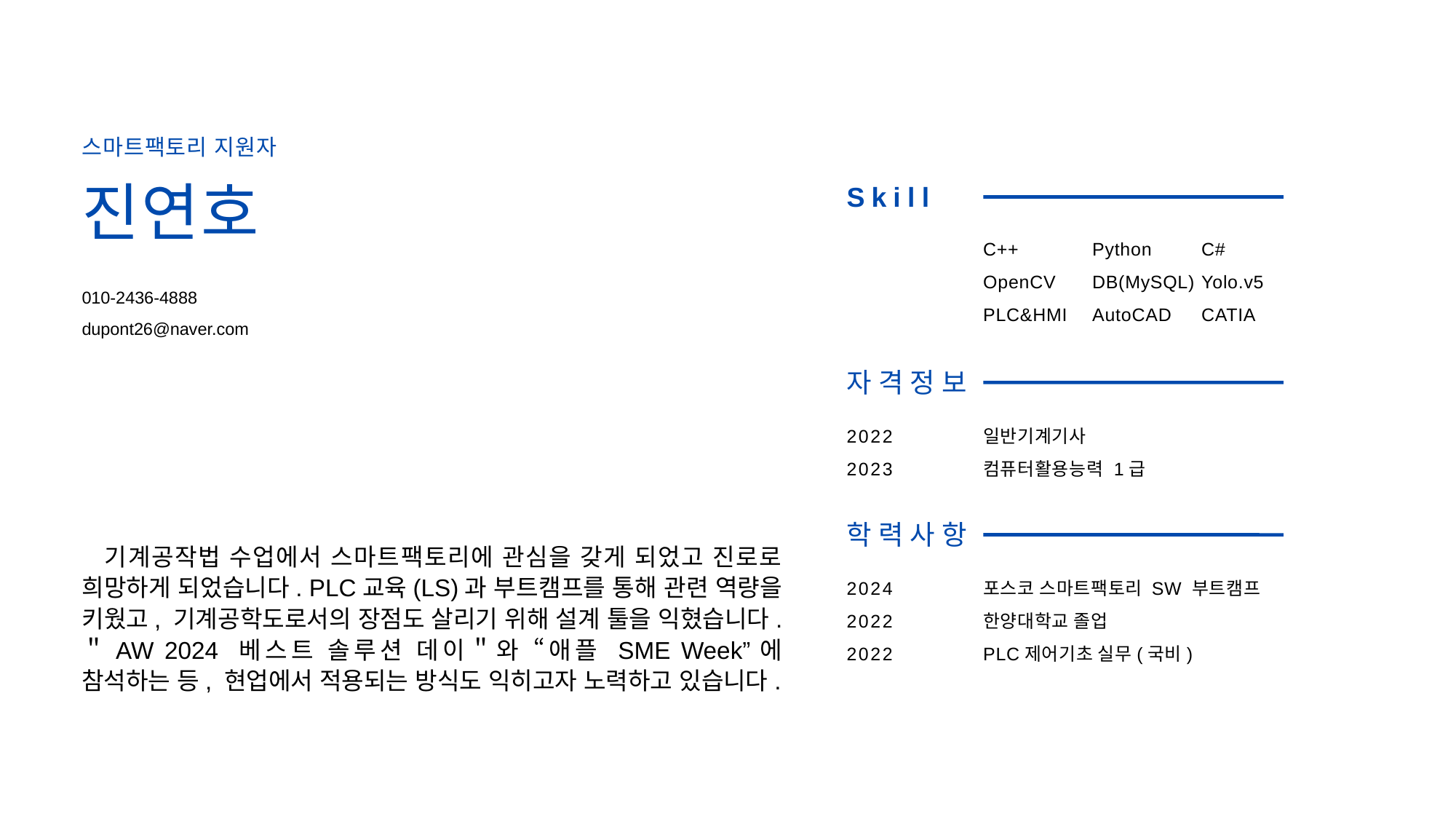

스마트팩토리 지원자
진연호
Skill

C++	Python	C#
OpenCV	DB(MySQL)	Yolo.v5
PLC&HMI	AutoCAD	CATIA
010-2436-4888
dupont26@naver.com
자격정보

일반기계기사
컴퓨터활용능력 1급
2022
2023
학력사항

2024
2022
2022
포스코 스마트팩토리 SW 부트캠프
한양대학교 졸업
PLC제어기초 실무(국비)
  기계공작법 수업에서 스마트팩토리에 관심을 갖게 되었고 진로로 희망하게 되었습니다. PLC교육(LS)과 부트캠프를 통해 관련 역량을 키웠고, 기계공학도로서의 장점도 살리기 위해 설계 툴을 익혔습니다. ＂AW 2024 베스트 솔루션 데이＂와 “애플 SME Week”에 참석하는 등, 현업에서 적용되는 방식도 익히고자 노력하고 있습니다.